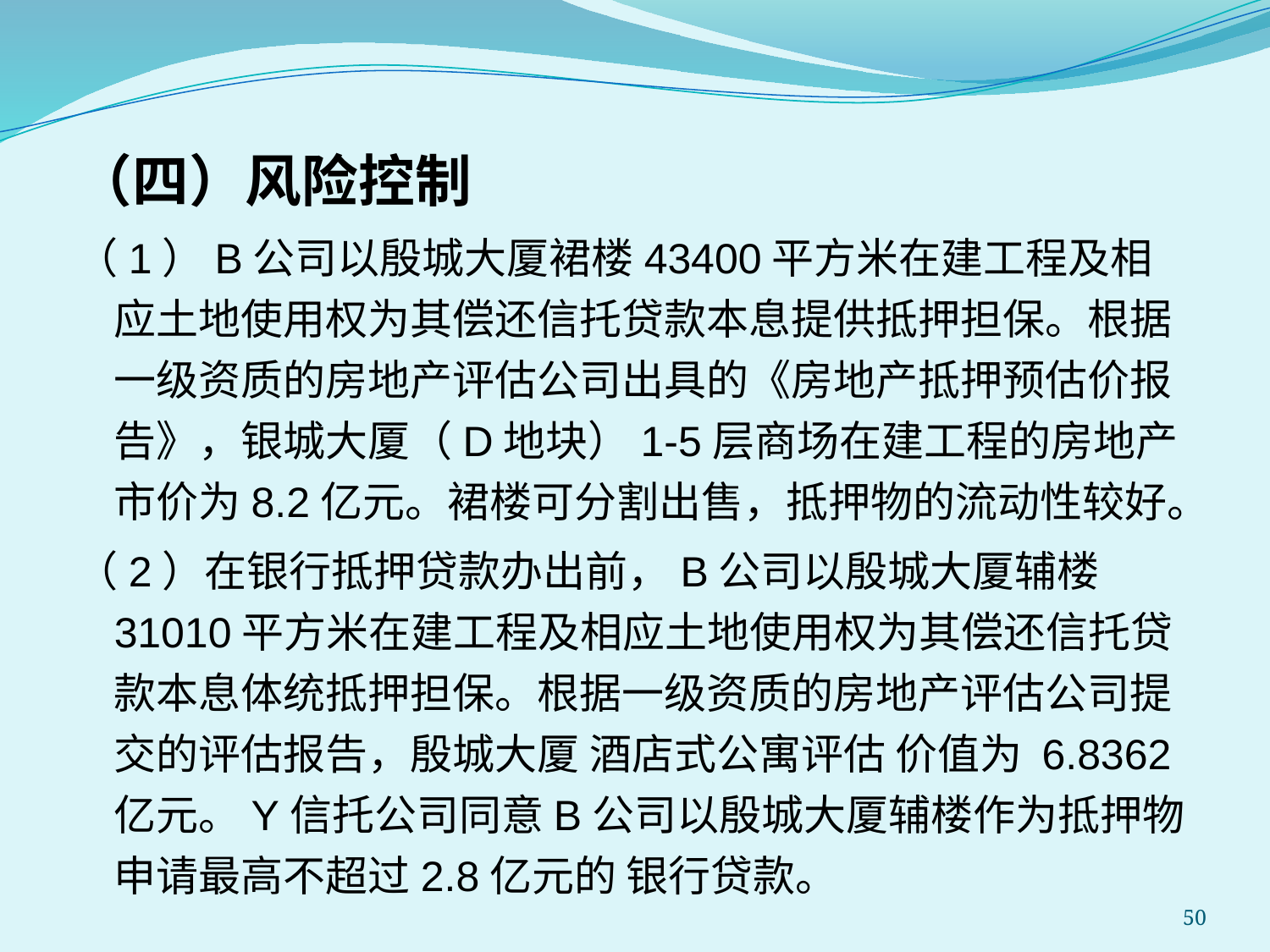

（四）风险控制
（1）B公司以殷城大厦裙楼43400平方米在建工程及相应土地使用权为其偿还信托贷款本息提供抵押担保。根据一级资质的房地产评估公司出具的《房地产抵押预估价报告》，银城大厦（D地块）1-5层商场在建工程的房地产市价为8.2亿元。裙楼可分割出售，抵押物的流动性较好。
（2）在银行抵押贷款办出前，B公司以殷城大厦辅楼31010平方米在建工程及相应土地使用权为其偿还信托贷款本息体统抵押担保。根据一级资质的房地产评估公司提交的评估报告，殷城大厦 酒店式公寓评估 价值为 6.8362亿元。Y信托公司同意B公司以殷城大厦辅楼作为抵押物申请最高不超过2.8亿元的 银行贷款。

50